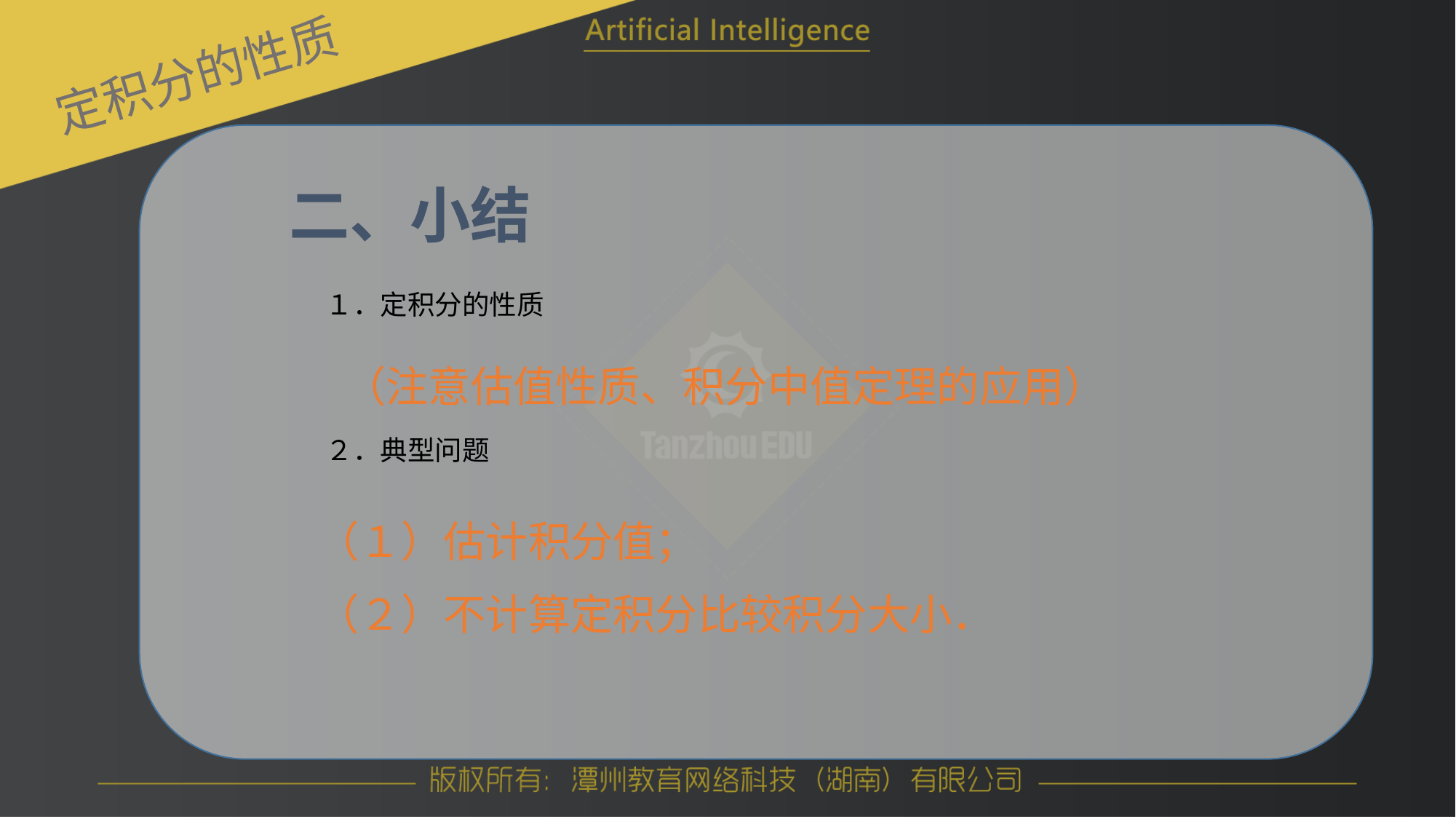

定积分的性质

二、小结
１．定积分的性质
（注意估值性质、积分中值定理的应用）
２．典型问题
（１）估计积分值；
（２）不计算定积分比较积分大小．